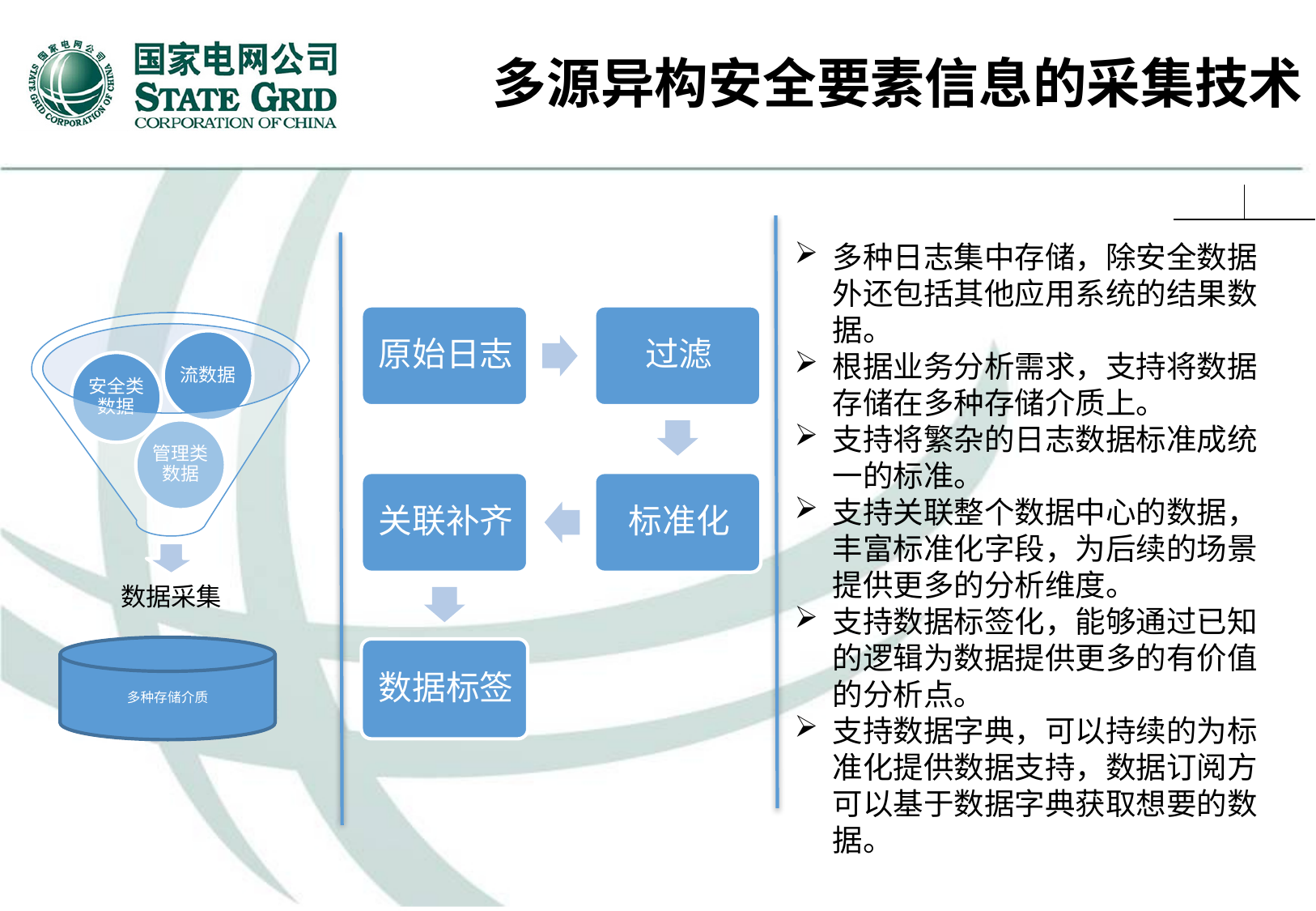

# 多源异构安全要素信息的采集技术
数据采集
管理类数据
安全类数据
流数据
原始日志

过滤

标准化

关联补齐

数据标签
多种日志集中存储，除安全数据外还包括其他应用系统的结果数据。
根据业务分析需求，支持将数据存储在多种存储介质上。
支持将繁杂的日志数据标准成统一的标准。
支持关联整个数据中心的数据，丰富标准化字段，为后续的场景提供更多的分析维度。
支持数据标签化，能够通过已知的逻辑为数据提供更多的有价值的分析点。
支持数据字典，可以持续的为标准化提供数据支持，数据订阅方可以基于数据字典获取想要的数据。
多种存储介质